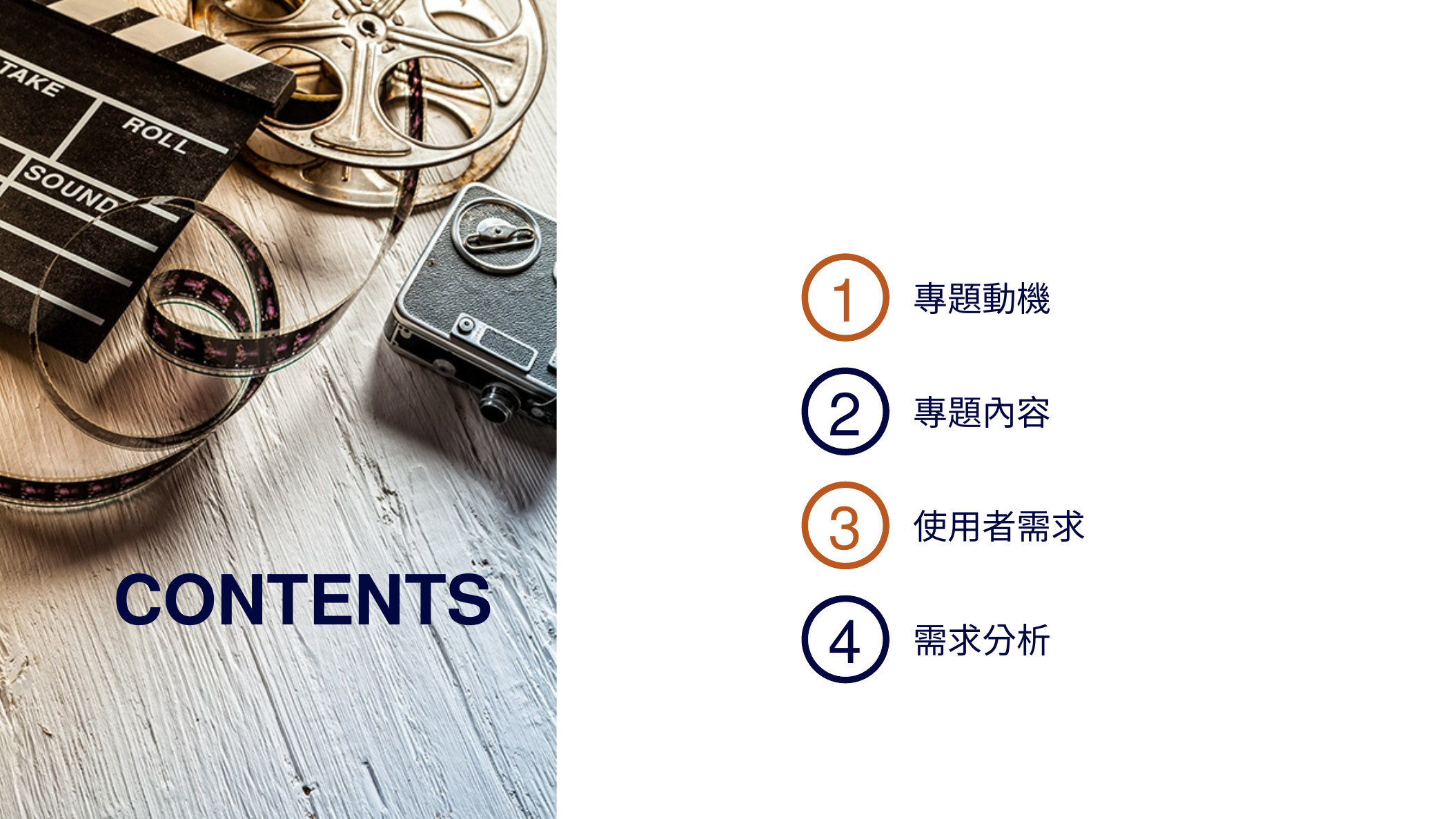

1
專題動機
2
專題內容
3
使用者需求
CONTENTS
4
需求分析